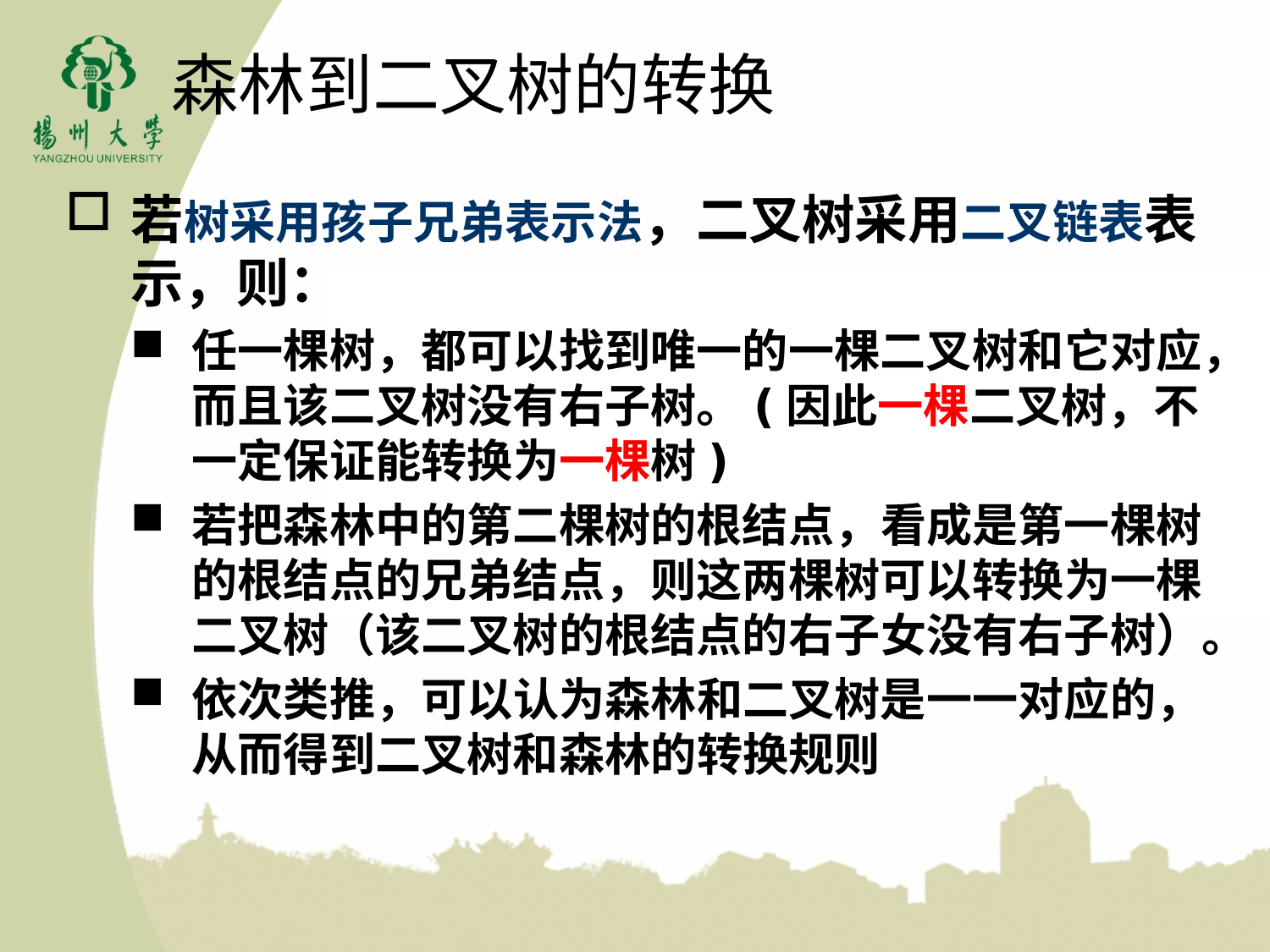

森林到二叉树的转换
若树采用孩子兄弟表示法，二叉树采用二叉链表表示，则：
任一棵树，都可以找到唯一的一棵二叉树和它对应，而且该二叉树没有右子树。(因此一棵二叉树，不一定保证能转换为一棵树)
若把森林中的第二棵树的根结点，看成是第一棵树的根结点的兄弟结点，则这两棵树可以转换为一棵二叉树（该二叉树的根结点的右子女没有右子树）。
依次类推，可以认为森林和二叉树是一一对应的，从而得到二叉树和森林的转换规则